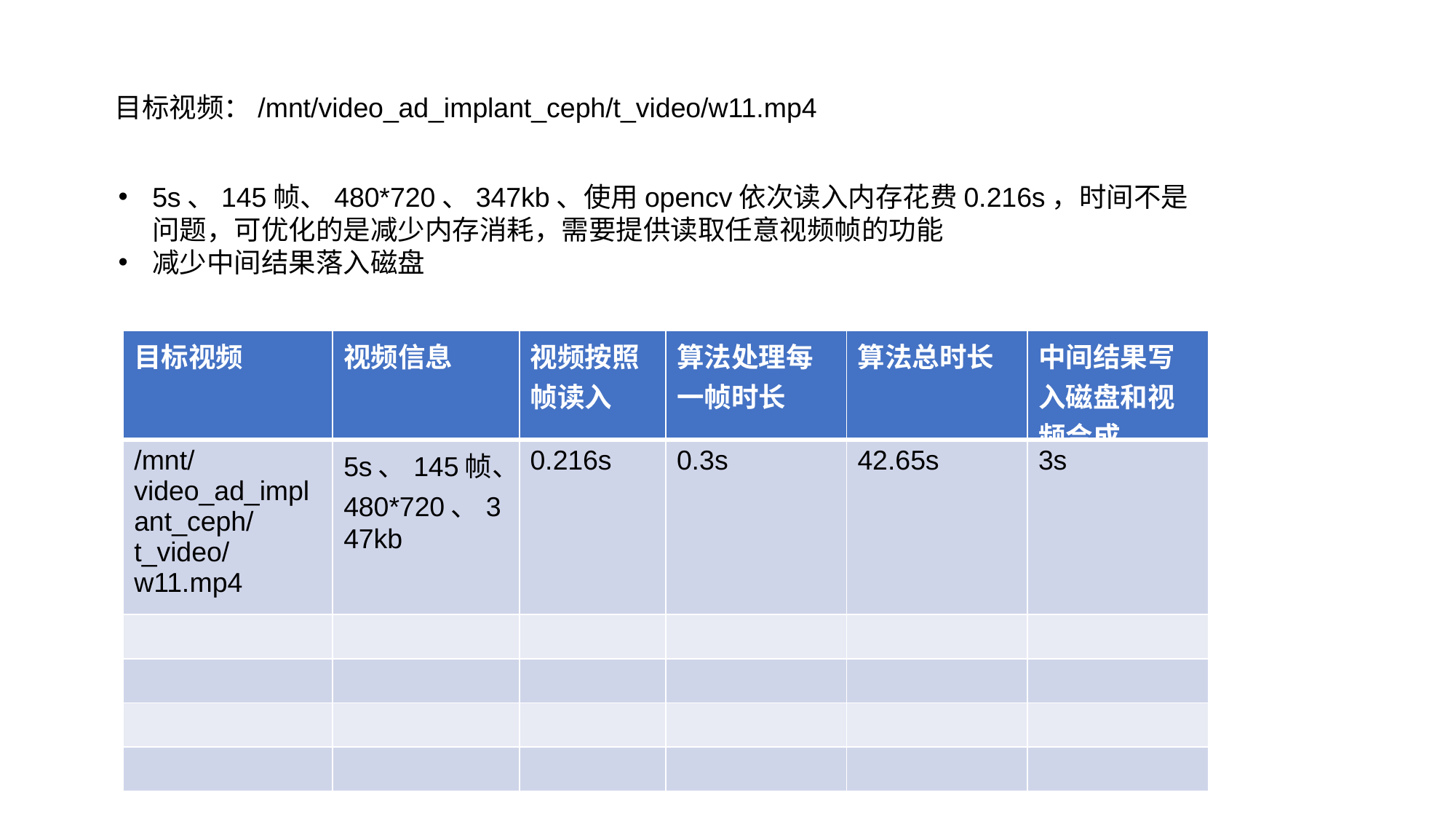

目标视频：/mnt/video_ad_implant_ceph/t_video/w11.mp4
5s、145帧、480*720、347kb、使用opencv依次读入内存花费0.216s，时间不是问题，可优化的是减少内存消耗，需要提供读取任意视频帧的功能
减少中间结果落入磁盘
| 目标视频 | 视频信息 | 视频按照帧读入 | 算法处理每一帧时长 | 算法总时长 | 中间结果写入磁盘和视频合成 |
| --- | --- | --- | --- | --- | --- |
| /mnt/video\_ad\_implant\_ceph/t\_video/w11.mp4 | 5s、145帧、480\*720、347kb | 0.216s | 0.3s | 42.65s | 3s |
|  |  |  |  |  |  |
|  |  |  |  |  |  |
|  |  |  |  |  |  |
|  |  |  |  |  |  |